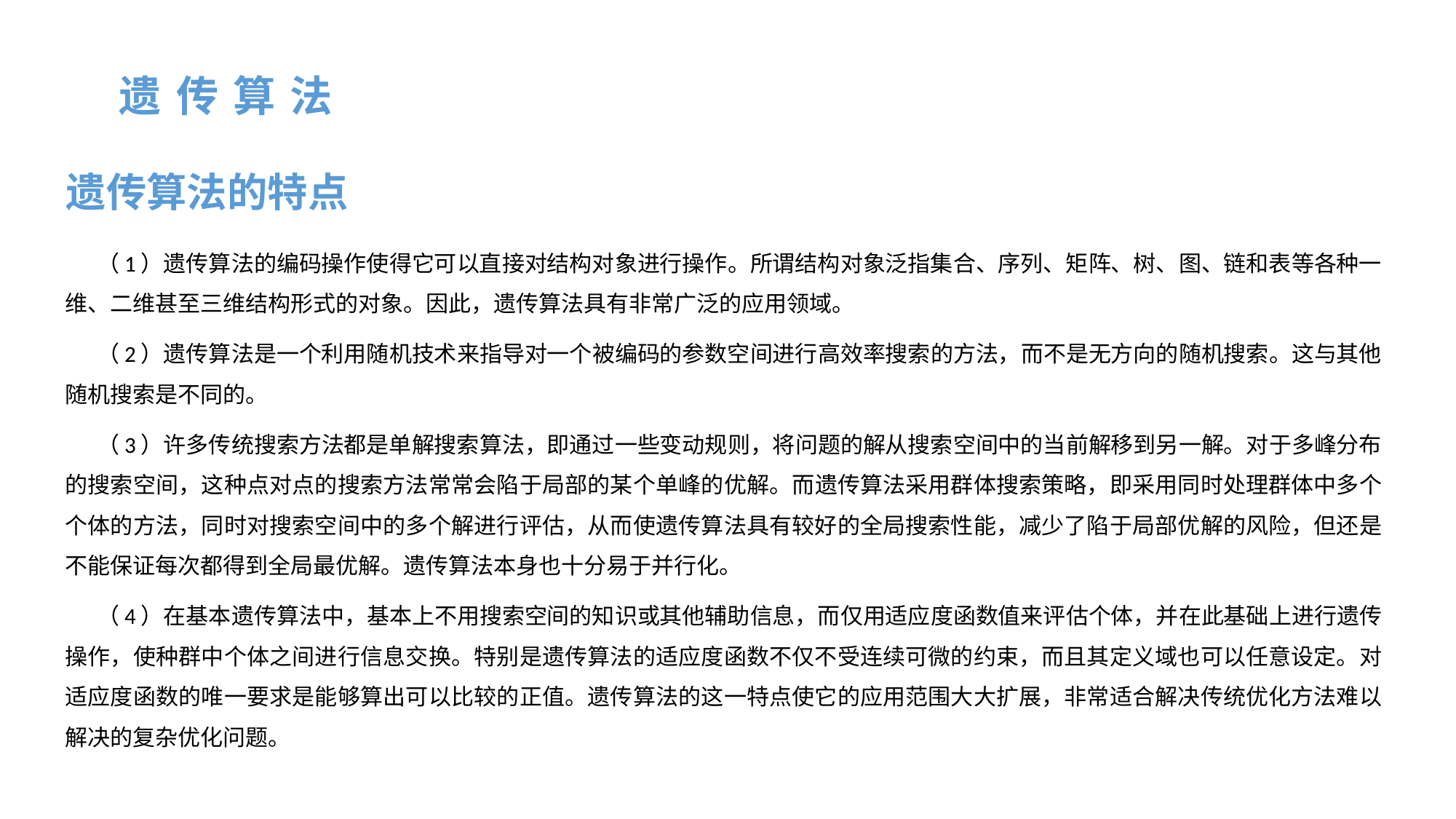

遗 传 算 法
 遗传算法的特点
（1）遗传算法的编码操作使得它可以直接对结构对象进行操作。所谓结构对象泛指集合、序列、矩阵、树、图、链和表等各种一维、二维甚至三维结构形式的对象。因此，遗传算法具有非常广泛的应用领域。
（2）遗传算法是一个利用随机技术来指导对一个被编码的参数空间进行高效率搜索的方法，而不是无方向的随机搜索。这与其他随机搜索是不同的。
（3）许多传统搜索方法都是单解搜索算法，即通过一些变动规则，将问题的解从搜索空间中的当前解移到另一解。对于多峰分布的搜索空间，这种点对点的搜索方法常常会陷于局部的某个单峰的优解。而遗传算法采用群体搜索策略，即采用同时处理群体中多个个体的方法，同时对搜索空间中的多个解进行评估，从而使遗传算法具有较好的全局搜索性能，减少了陷于局部优解的风险，但还是不能保证每次都得到全局最优解。遗传算法本身也十分易于并行化。
（4）在基本遗传算法中，基本上不用搜索空间的知识或其他辅助信息，而仅用适应度函数值来评估个体，并在此基础上进行遗传操作，使种群中个体之间进行信息交换。特别是遗传算法的适应度函数不仅不受连续可微的约束，而且其定义域也可以任意设定。对适应度函数的唯一要求是能够算出可以比较的正值。遗传算法的这一特点使它的应用范围大大扩展，非常适合解决传统优化方法难以解决的复杂优化问题。